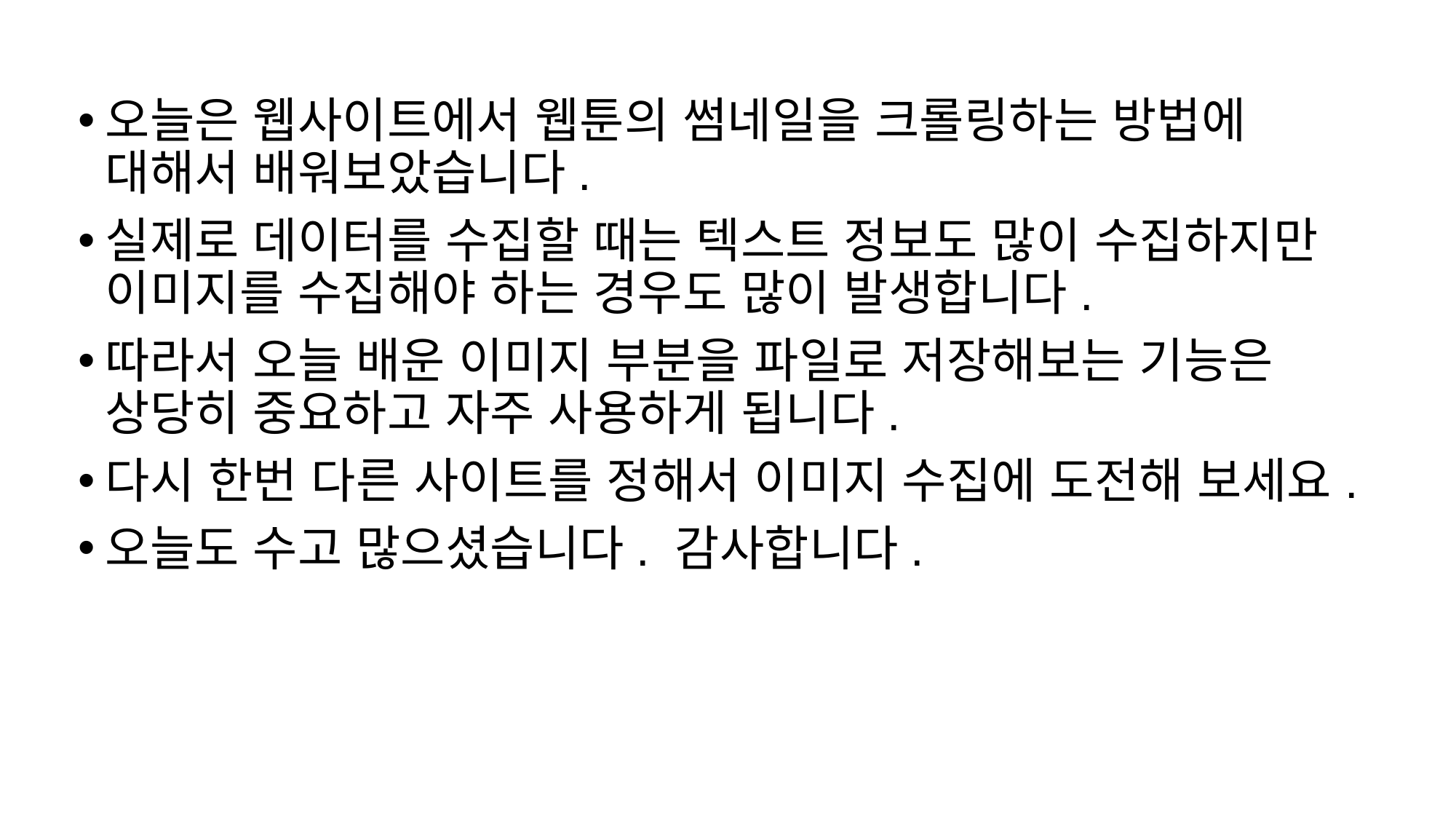

오늘은 웹사이트에서 웹툰의 썸네일을 크롤링하는 방법에 대해서 배워보았습니다.
실제로 데이터를 수집할 때는 텍스트 정보도 많이 수집하지만 이미지를 수집해야 하는 경우도 많이 발생합니다.
따라서 오늘 배운 이미지 부분을 파일로 저장해보는 기능은 상당히 중요하고 자주 사용하게 됩니다.
다시 한번 다른 사이트를 정해서 이미지 수집에 도전해 보세요.
오늘도 수고 많으셨습니다. 감사합니다.